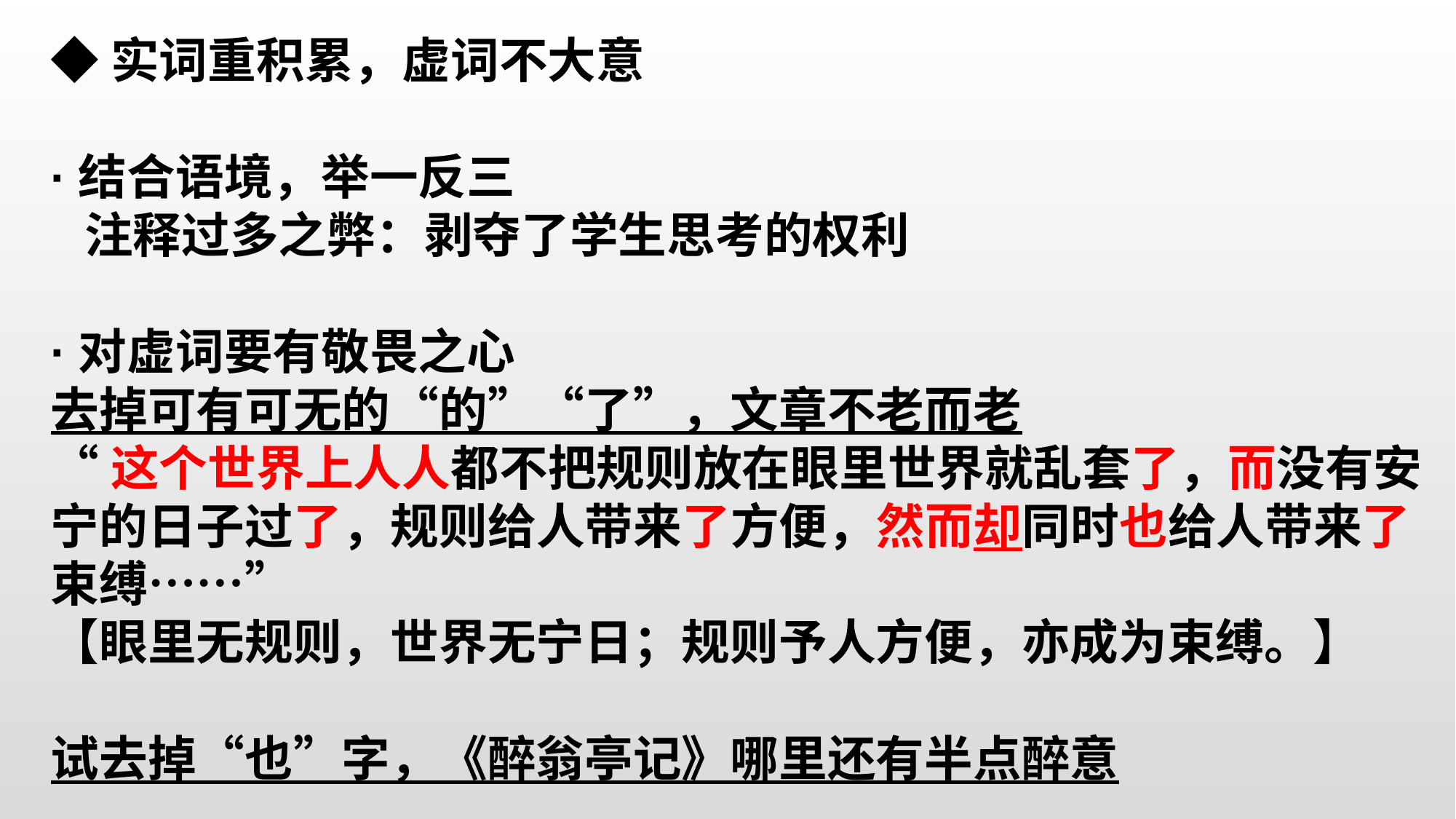

◆实词重积累，虚词不大意

·结合语境，举一反三
  注释过多之弊：剥夺了学生思考的权利

·对虚词要有敬畏之心
去掉可有可无的“的”“了”，文章不老而老
“这个世界上人人都不把规则放在眼里世界就乱套了，而没有安宁的日子过了，规则给人带来了方便，然而却同时也给人带来了束缚……”
【眼里无规则，世界无宁日；规则予人方便，亦成为束缚。】

试去掉“也”字，《醉翁亭记》哪里还有半点醉意